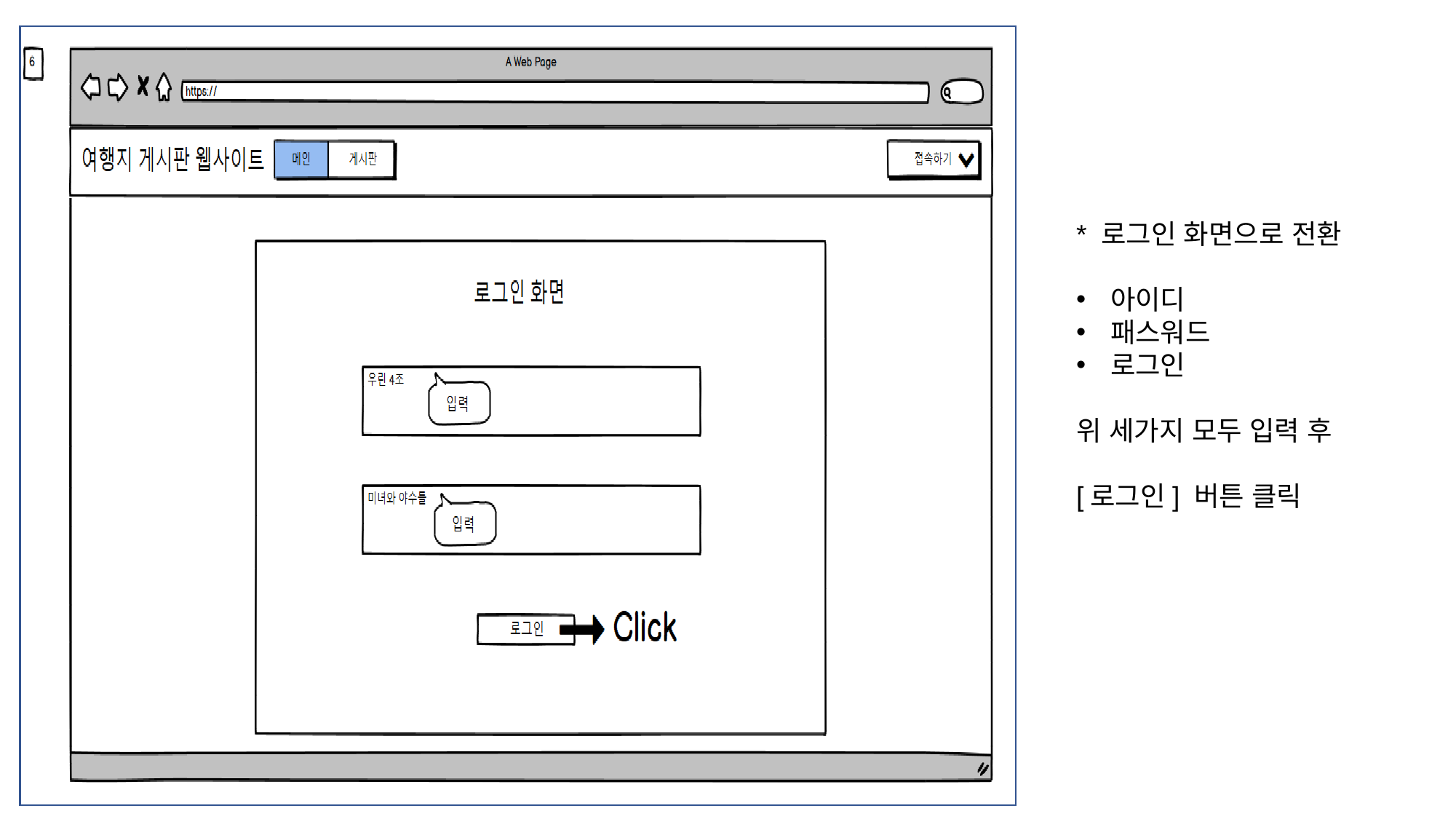

* 로그인 화면으로 전환

아이디
패스워드
로그인

위 세가지 모두 입력 후

[로그인] 버튼 클릭